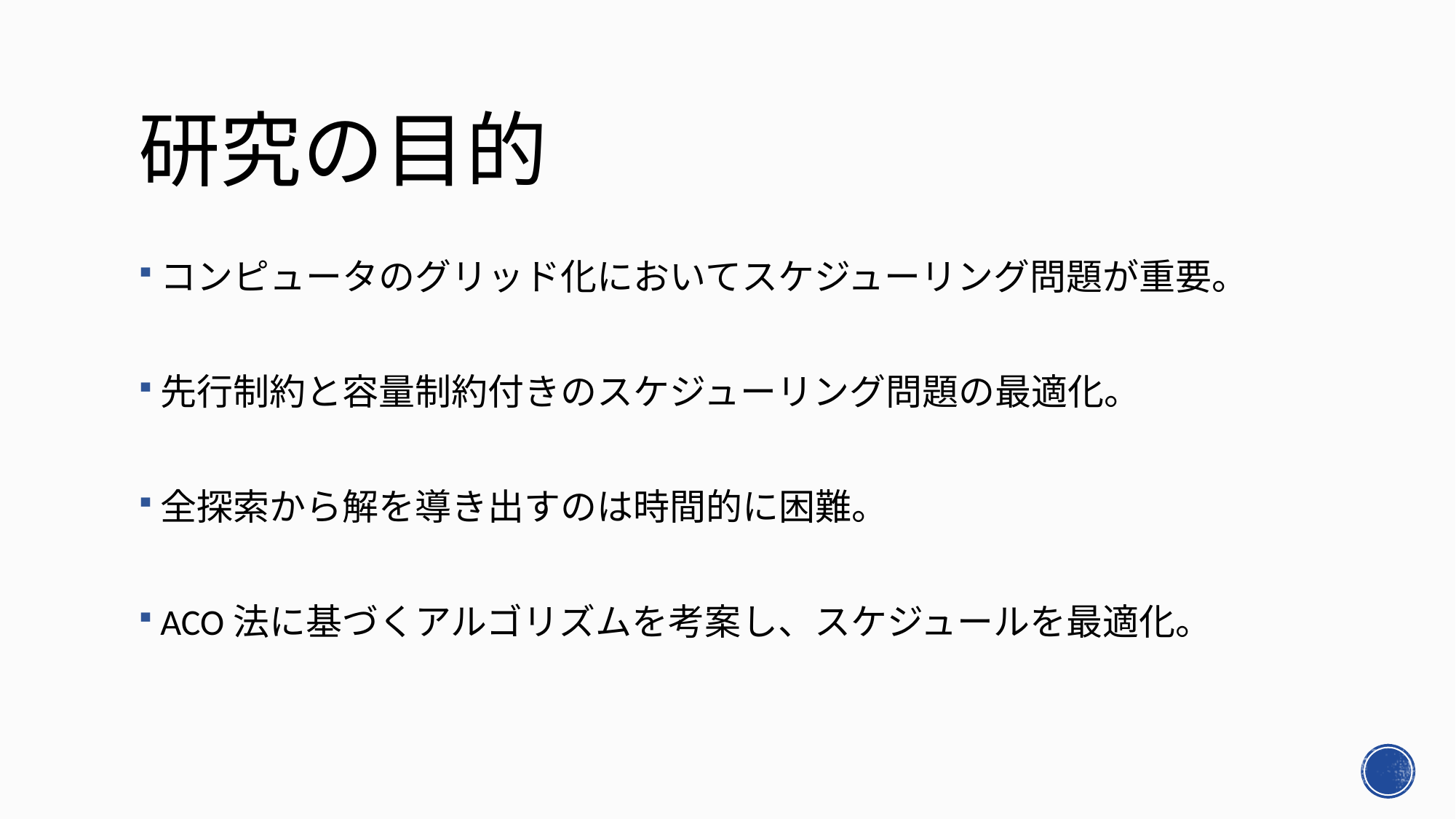

# 研究の目的
コンピュータのグリッド化においてスケジューリング問題が重要。

先行制約と容量制約付きのスケジューリング問題の最適化。

全探索から解を導き出すのは時間的に困難。

ACO法に基づくアルゴリズムを考案し、スケジュールを最適化。